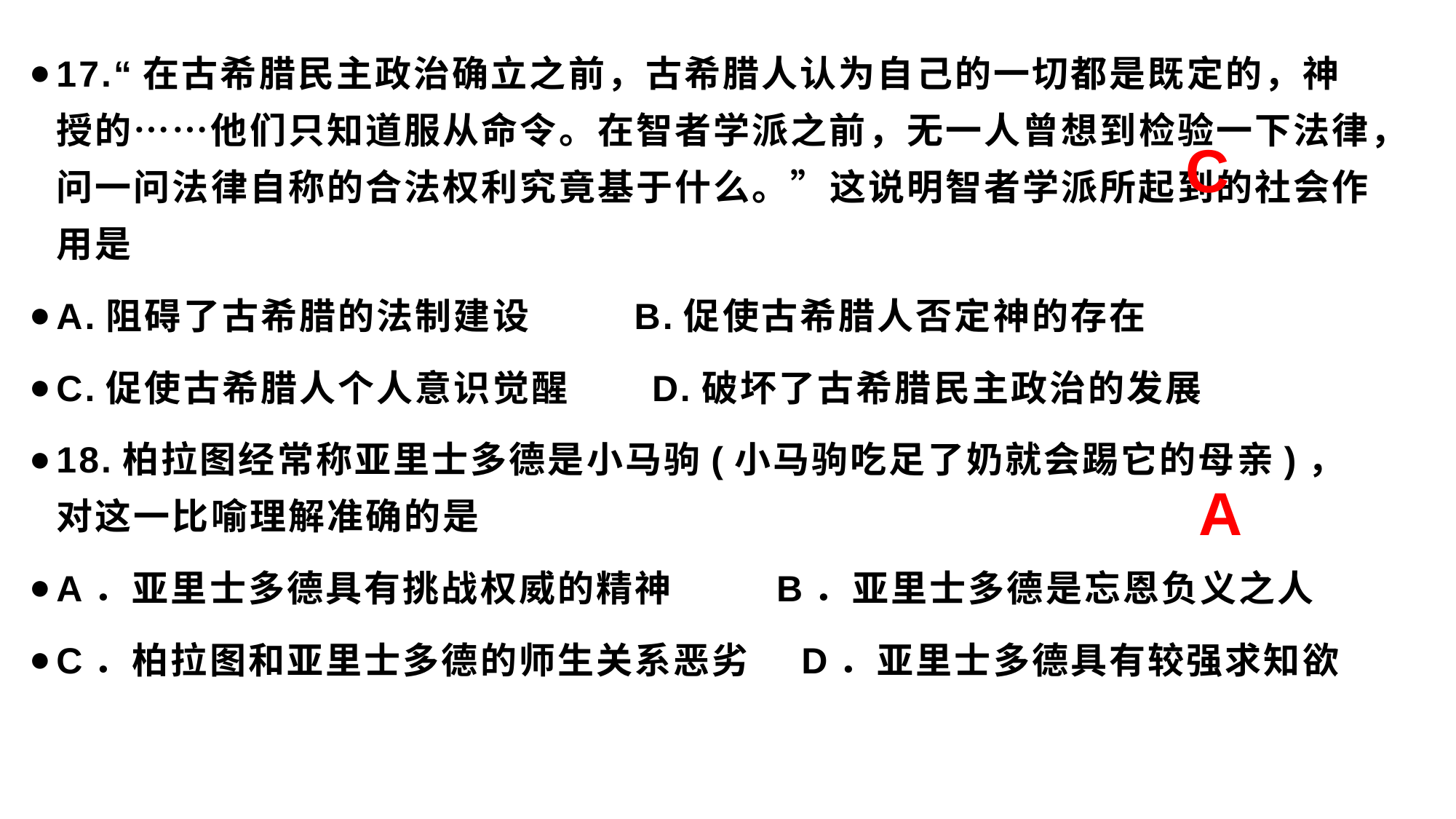

17.“在古希腊民主政治确立之前，古希腊人认为自己的一切都是既定的，神授的……他们只知道服从命令。在智者学派之前，无一人曾想到检验一下法律，问一问法律自称的合法权利究竟基于什么。”这说明智者学派所起到的社会作用是
A.阻碍了古希腊的法制建设         B.促使古希腊人否定神的存在
C.促使古希腊人个人意识觉醒       D.破坏了古希腊民主政治的发展
18.柏拉图经常称亚里士多德是小马驹(小马驹吃足了奶就会踢它的母亲)，对这一比喻理解准确的是
A．亚里士多德具有挑战权威的精神         B．亚里士多德是忘恩负义之人
C．柏拉图和亚里士多德的师生关系恶劣    D．亚里士多德具有较强求知欲
C
A